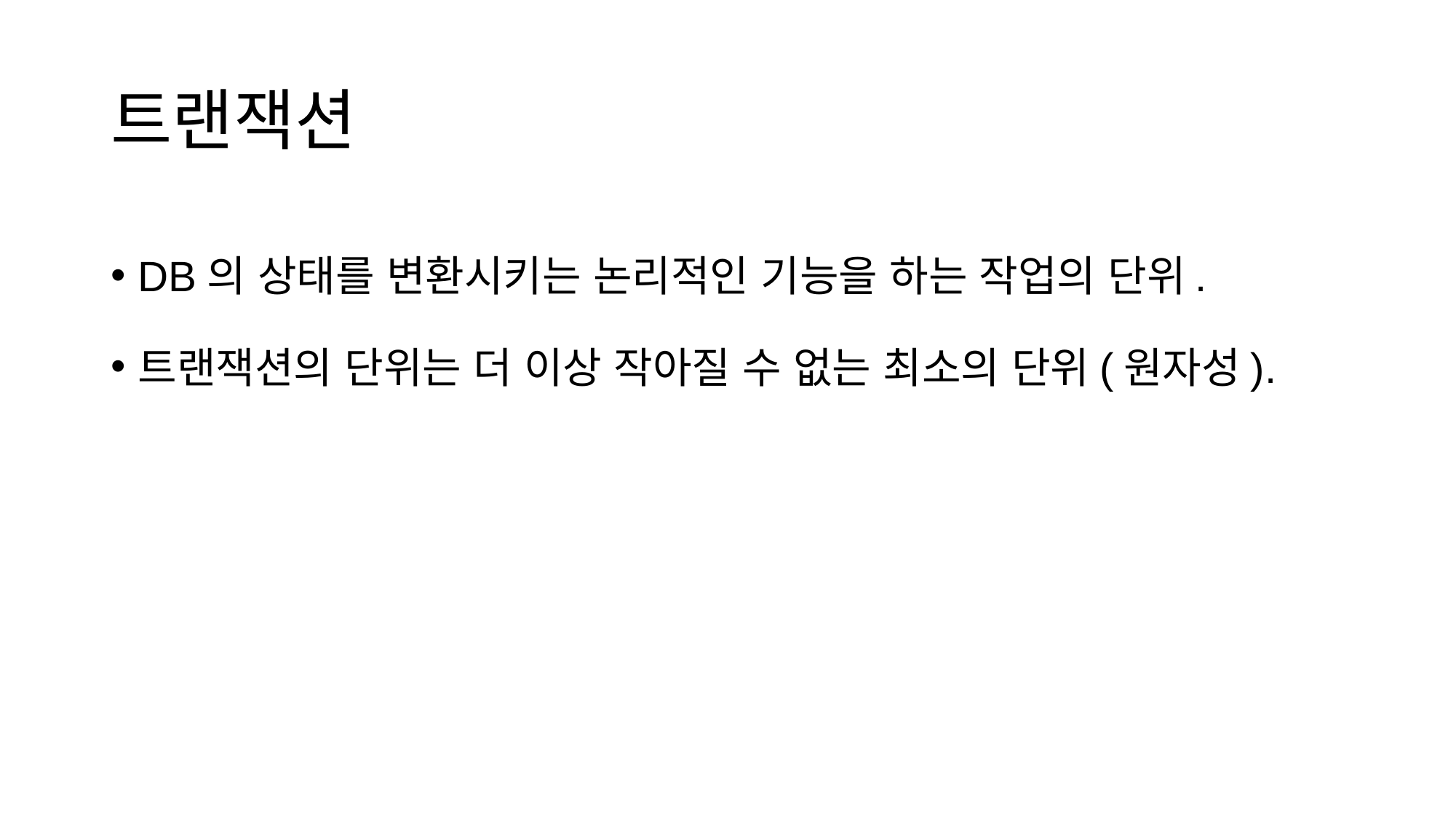

# 트랜잭션
DB의 상태를 변환시키는 논리적인 기능을 하는 작업의 단위.
트랜잭션의 단위는 더 이상 작아질 수 없는 최소의 단위(원자성).